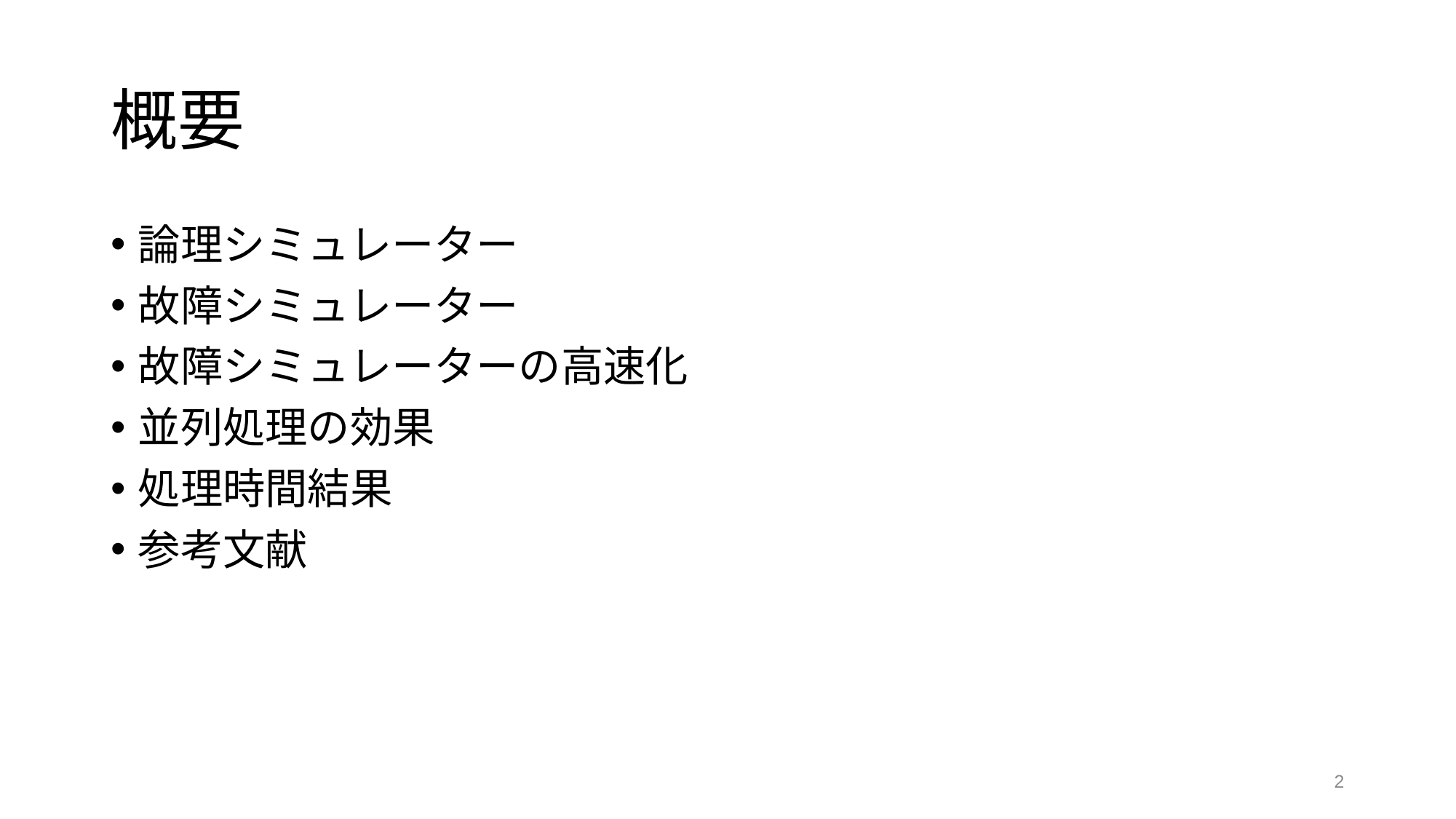

# 概要
論理シミュレーター
故障シミュレーター
故障シミュレーターの高速化
並列処理の効果
処理時間結果
参考文献
2